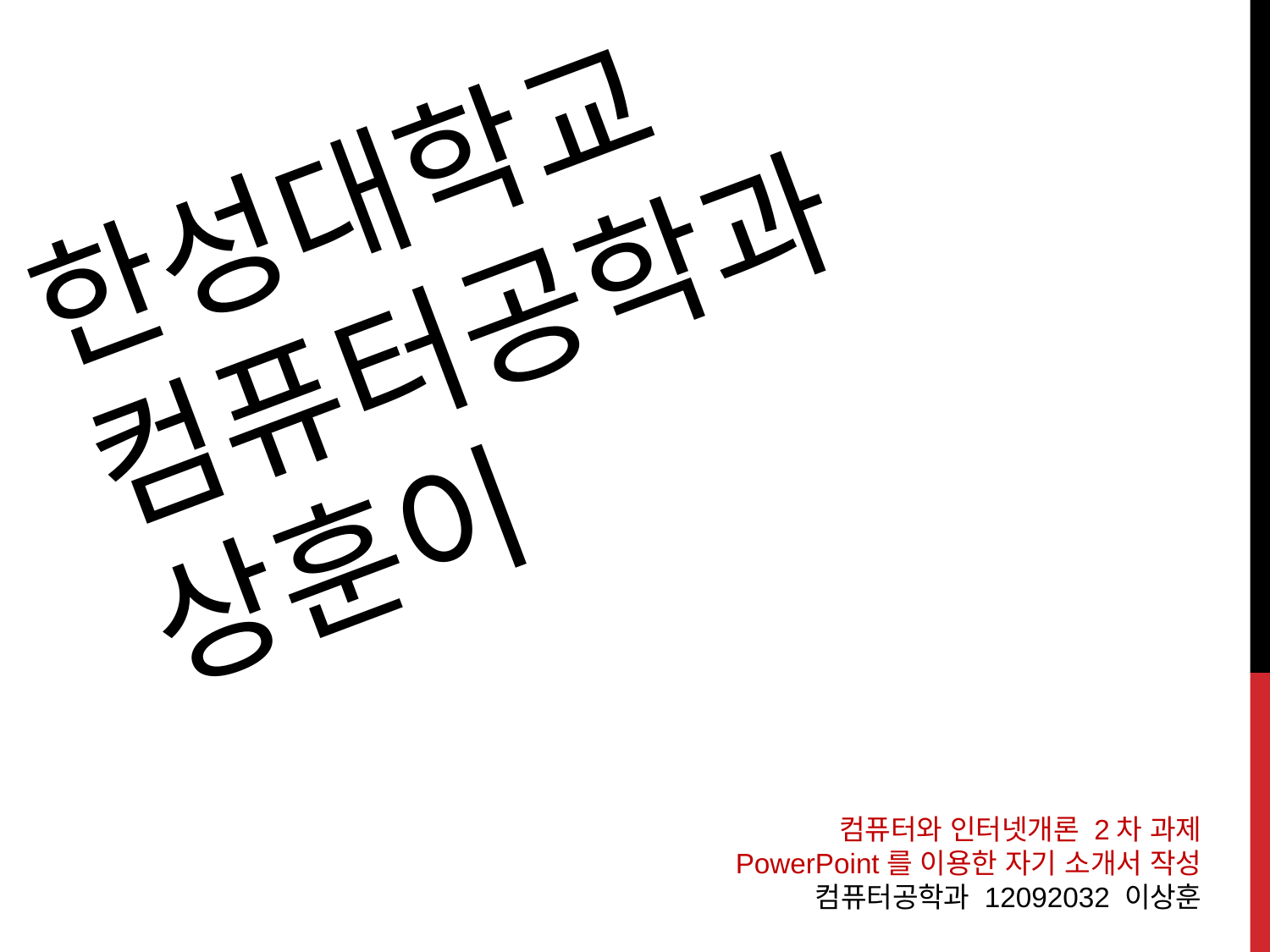

# 한성대학교 컴퓨터공학과 상훈이
컴퓨터와 인터넷개론 2차 과제
PowerPoint를 이용한 자기 소개서 작성
컴퓨터공학과 12092032 이상훈